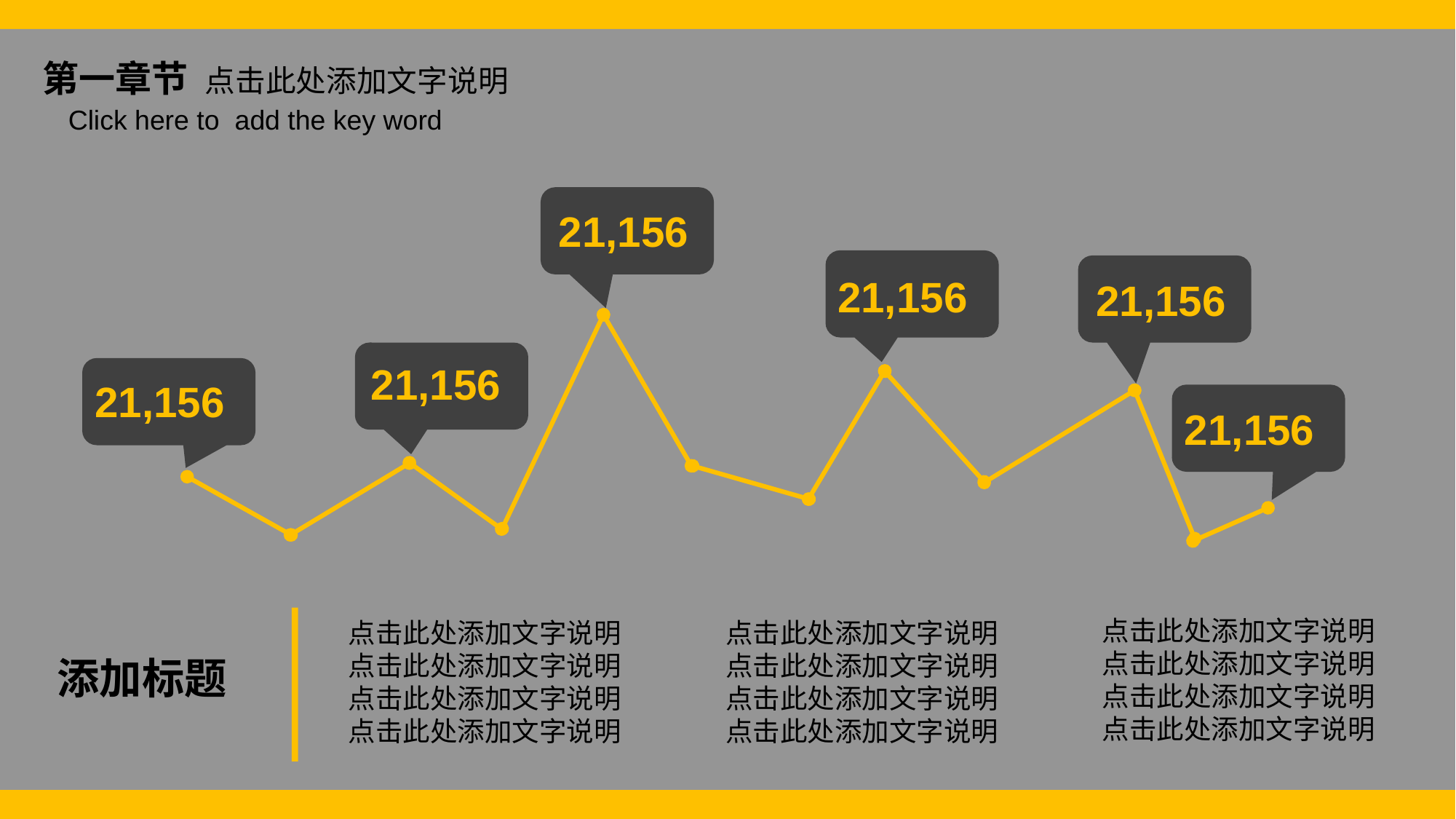

第一章节  点击此处添加文字说明
Click here to  add the key word

21,156

21,156
21,156

21,156

21,156

21,156

点击此处添加文字说明
点击此处添加文字说明点击此处添加文字说明
点击此处添加文字说明
点击此处添加文字说明
点击此处添加文字说明点击此处添加文字说明
点击此处添加文字说明
点击此处添加文字说明
点击此处添加文字说明点击此处添加文字说明
点击此处添加文字说明
添加标题